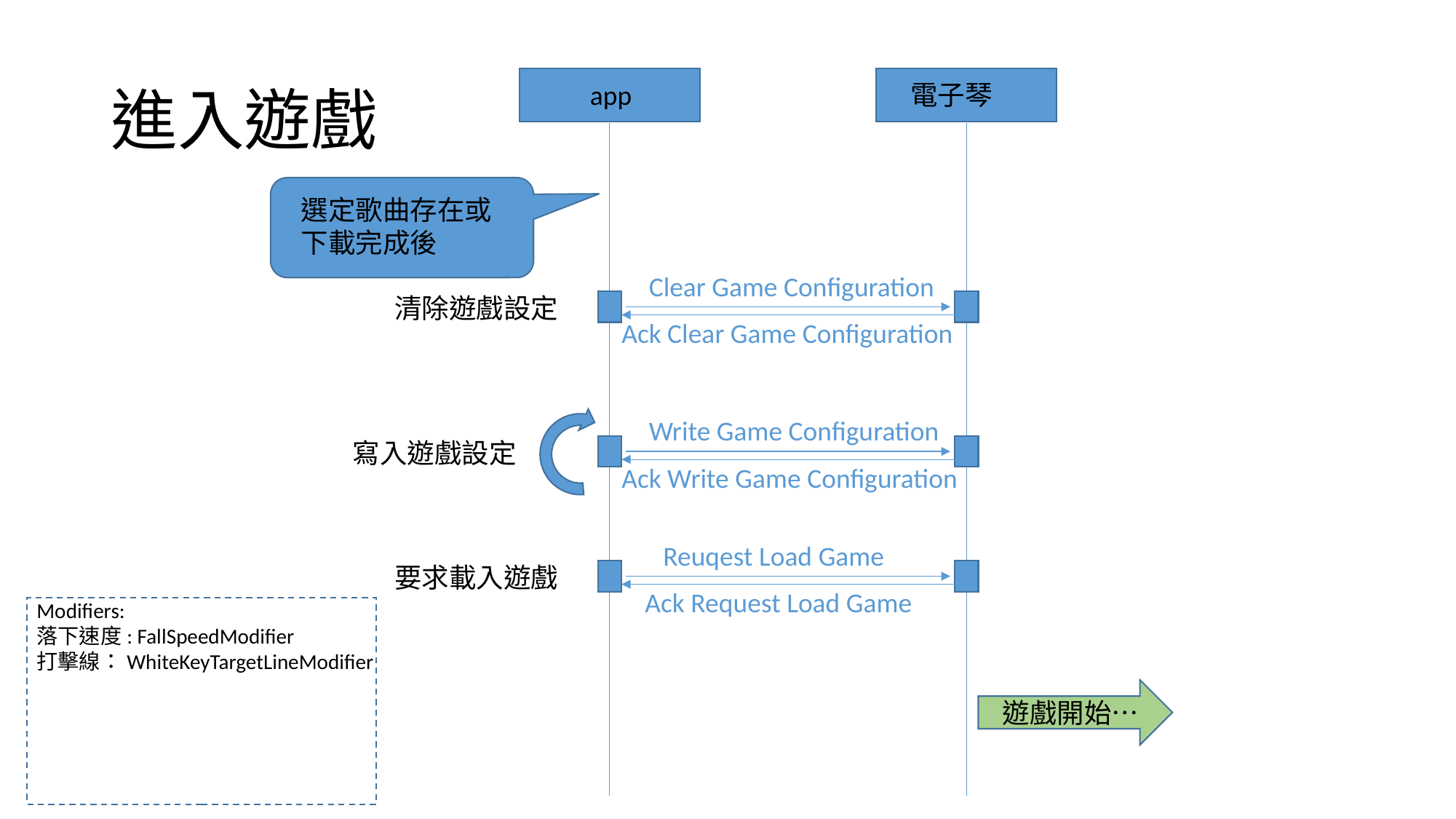

# 進入遊戲

app
電子琴

選定歌曲存在或下載完成後
Clear Game Configuration
清除遊戲設定

Ack Clear Game Configuration

Write Game Configuration
寫入遊戲設定

Ack Write Game Configuration
Reuqest Load Game
要求載入遊戲

Ack Request Load Game
Modifiers:
落下速度: FallSpeedModifier
打擊線：WhiteKeyTargetLineModifier

遊戲開始…